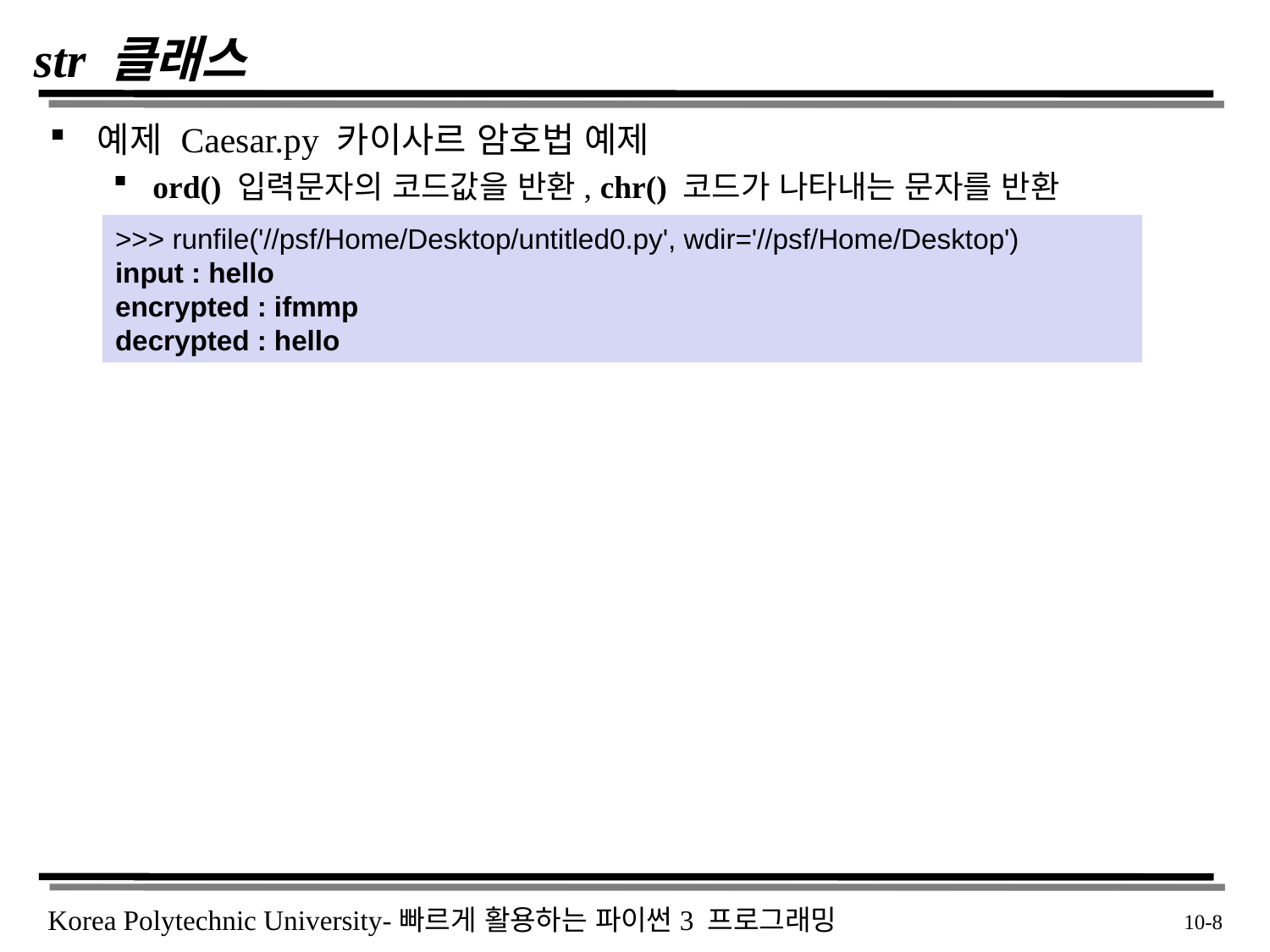

# str 클래스
예제 Caesar.py 카이사르 암호법 예제
ord() 입력문자의 코드값을 반환, chr() 코드가 나타내는 문자를 반환

>>> runfile('//psf/Home/Desktop/untitled0.py', wdir='//psf/Home/Desktop')
input : hello
encrypted : ifmmp
decrypted : hello
 10-8